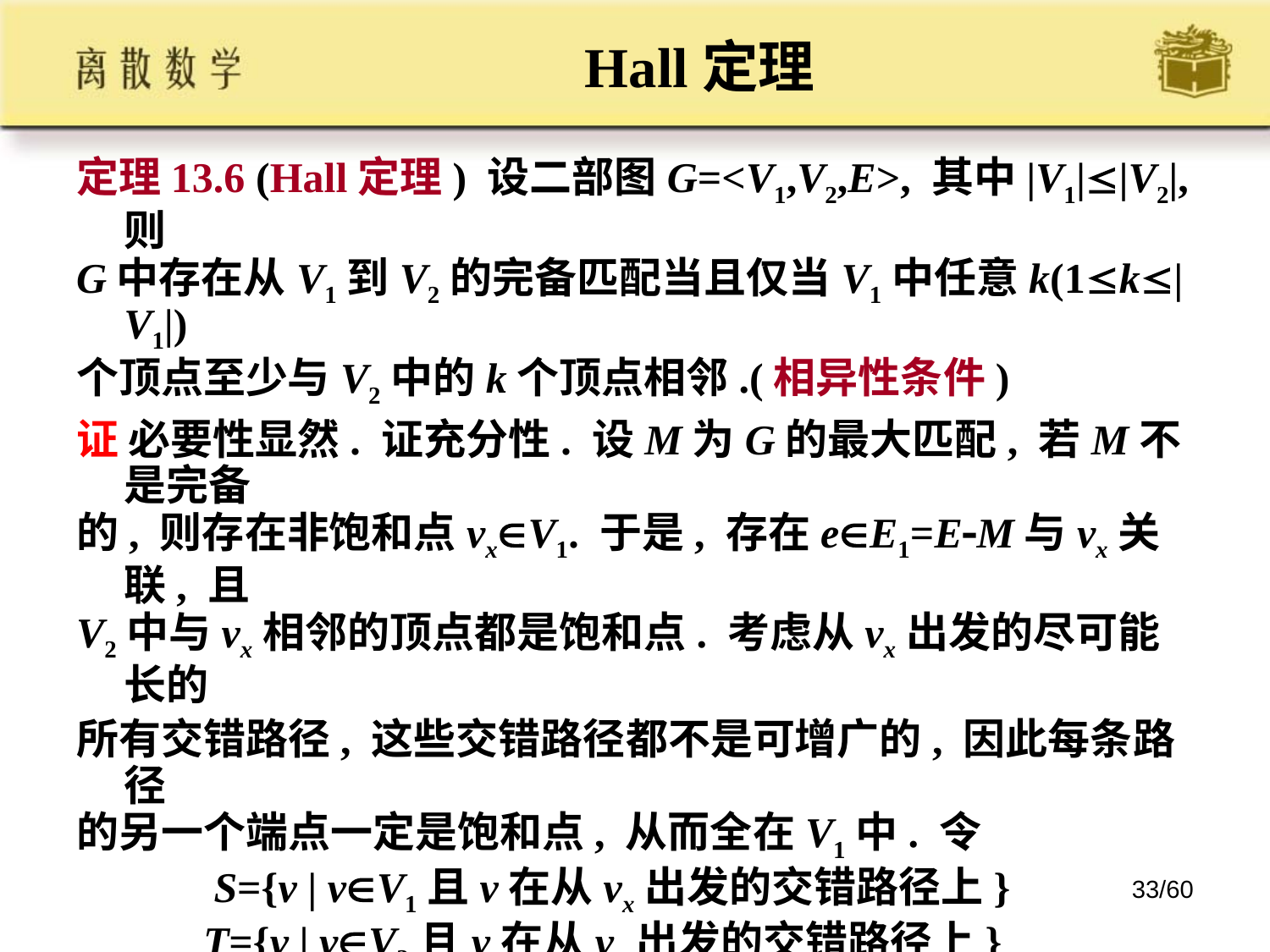

# Hall定理
定理13.6 (Hall定理) 设二部图G=<V1,V2,E>, 其中|V1|≤|V2|, 则
G中存在从V1到V2的完备匹配当且仅当V1中任意k(1≤k≤|V1|)
个顶点至少与V2中的k个顶点相邻.(相异性条件)
证 必要性显然. 证充分性. 设M为G的最大匹配, 若M不是完备
的, 则存在非饱和点vx∈V1. 于是, 存在e∈E1=E−M与vx关联, 且
V2中与vx相邻的顶点都是饱和点. 考虑从vx出发的尽可能长的
所有交错路径, 这些交错路径都不是可增广的, 因此每条路径
的另一个端点一定是饱和点, 从而全在V1中. 令
             S={v | v∈V1且v在从vx出发的交错路径上}
            T={v | v∈V2且v在从vx出发的交错路径上}
除vx外, S和T中的顶点都是饱和点, 且由匹配边给出两者之间
的一一对应, 因而|S|=|T|+1. 这说明V1中有|T|+1个顶点只与V2
中|T|个顶点相邻, 与相异性条件矛盾.
33/60